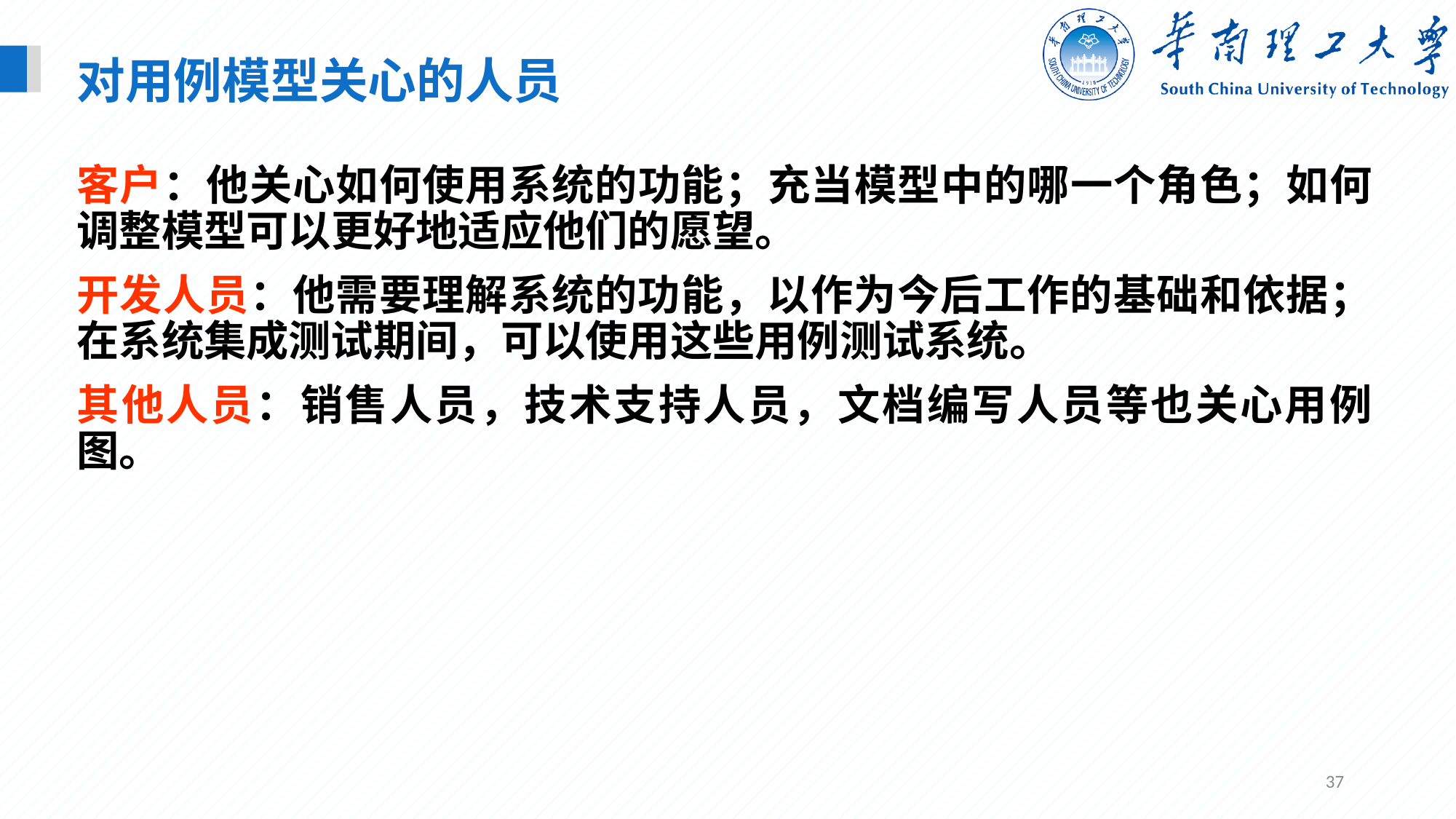

对用例模型关心的人员
客户：他关心如何使用系统的功能；充当模型中的哪一个角色；如何调整模型可以更好地适应他们的愿望。
开发人员：他需要理解系统的功能，以作为今后工作的基础和依据；在系统集成测试期间，可以使用这些用例测试系统。
其他人员：销售人员，技术支持人员，文档编写人员等也关心用例图。
37